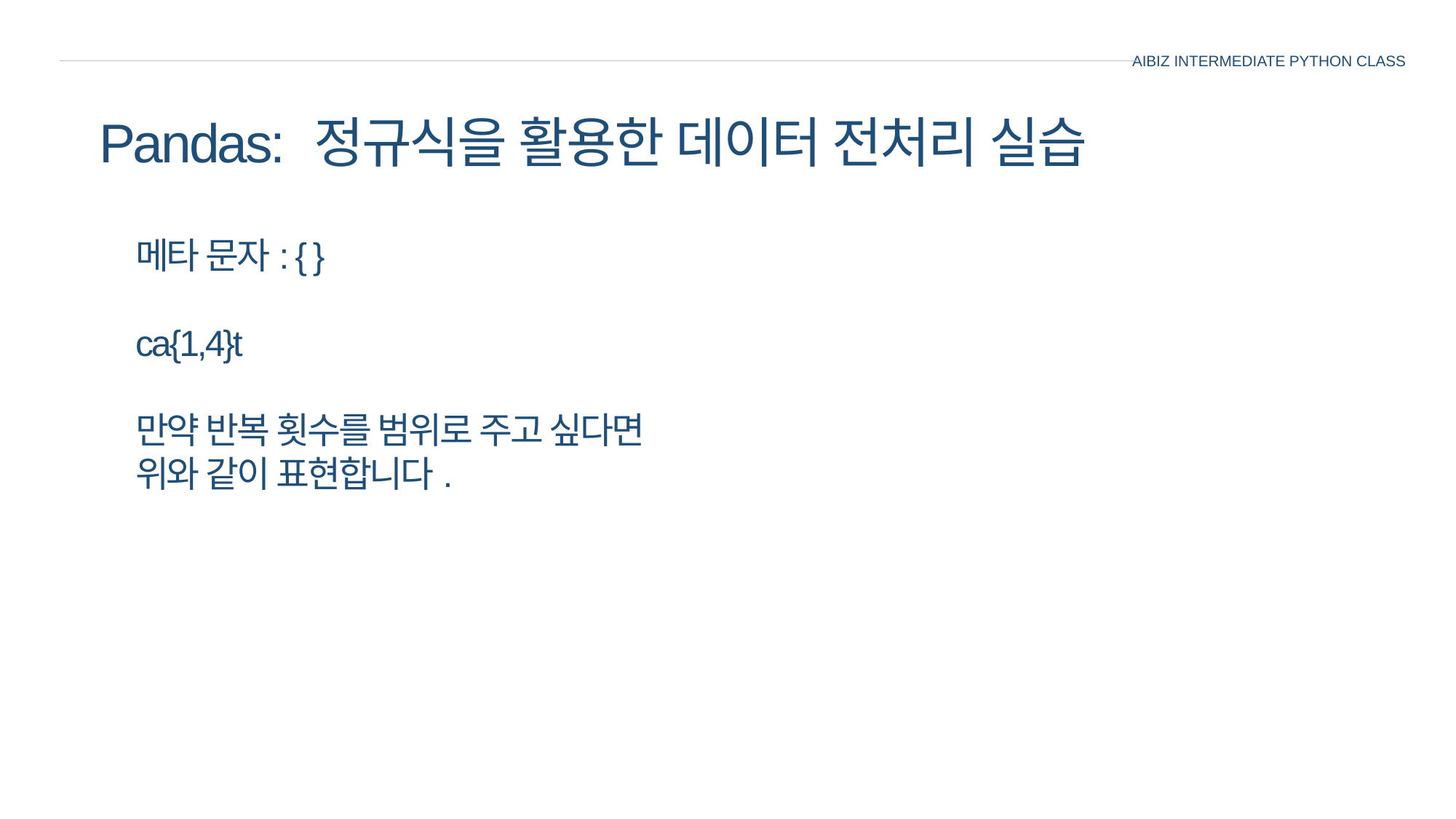

AIBIZ INTERMEDIATE PYTHON CLASS
Pandas: 정규식을 활용한 데이터 전처리 실습

메타 문자: { }

ca{1,4}t

만약 반복 횟수를 범위로 주고 싶다면
위와 같이 표현합니다.